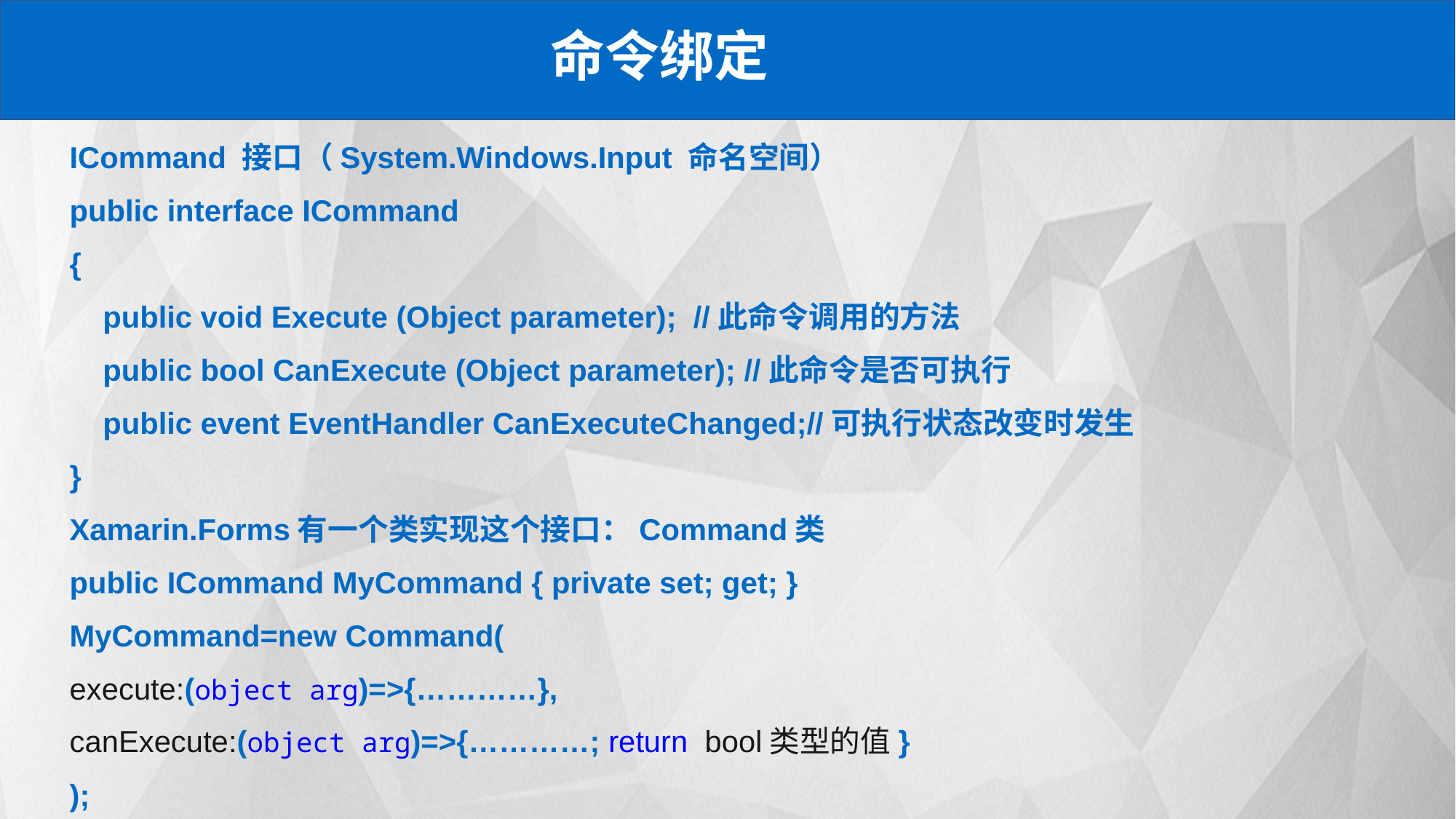

命令绑定
ICommand 接口（System.Windows.Input 命名空间）
public interface ICommand
{
    public void Execute (Object parameter);  //此命令调用的方法
    public bool CanExecute (Object parameter); //此命令是否可执行
    public event EventHandler CanExecuteChanged;//可执行状态改变时发生
}
Xamarin.Forms有一个类实现这个接口：Command类
public ICommand MyCommand { private set; get; }
MyCommand=new Command(
execute:(object arg)=>{…………},
canExecute:(object arg)=>{…………; return  bool类型的值}
);